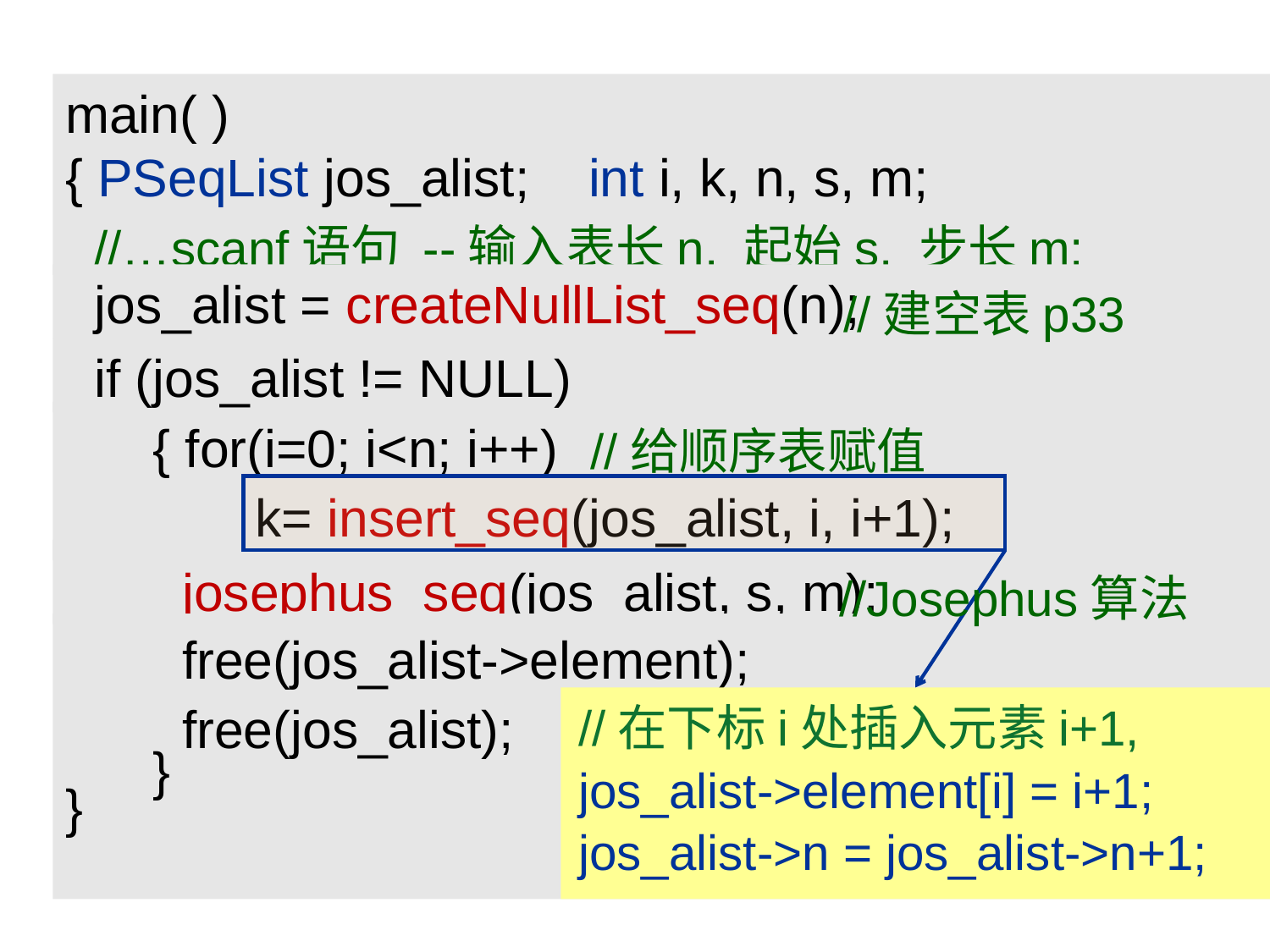

main( )
{ PSeqList jos_alist;    int i, k, n, s, m;
  //…scanf语句 --输入表长n, 起始s, 步长m;
  jos_alist = createNullList_seq(n);
//建空表p33
  if (jos_alist != NULL)
//给顺序表赋值
      { for(i=0; i<n; i++)
             k= insert_seq(jos_alist, i, i+1);

        josephus_seq(jos_alist, s, m);
//Josephus算法
        free(jos_alist->element);
        free(jos_alist);
      }
}

//在下标i处插入元素i+1,
jos_alist->element[i] = i+1;
jos_alist->n = jos_alist->n+1;